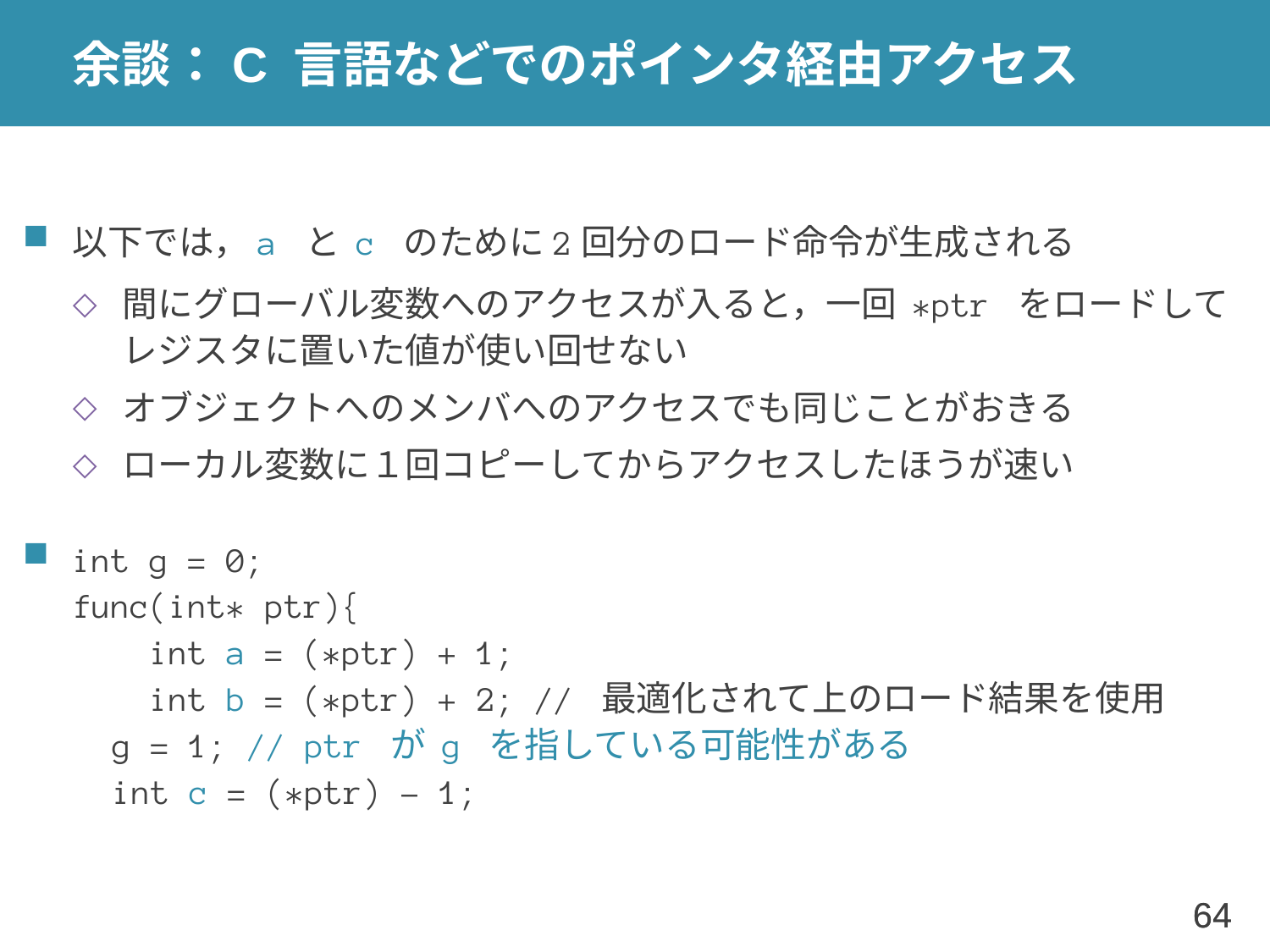

# 余談：C 言語などでのポインタ経由アクセス
以下では，a と c のために2回分のロード命令が生成される
間にグローバル変数へのアクセスが入ると，一回 *ptr をロードしてレジスタに置いた値が使い回せない
オブジェクトへのメンバへのアクセスでも同じことがおきる
ローカル変数に１回コピーしてからアクセスしたほうが速い
int g = 0;
func(int* ptr){
    int a = (*ptr) + 1;
    int b = (*ptr) + 2; // 最適化されて上のロード結果を使用
    g = 1; // ptr が g を指している可能性がある
    int c = (*ptr) - 1;